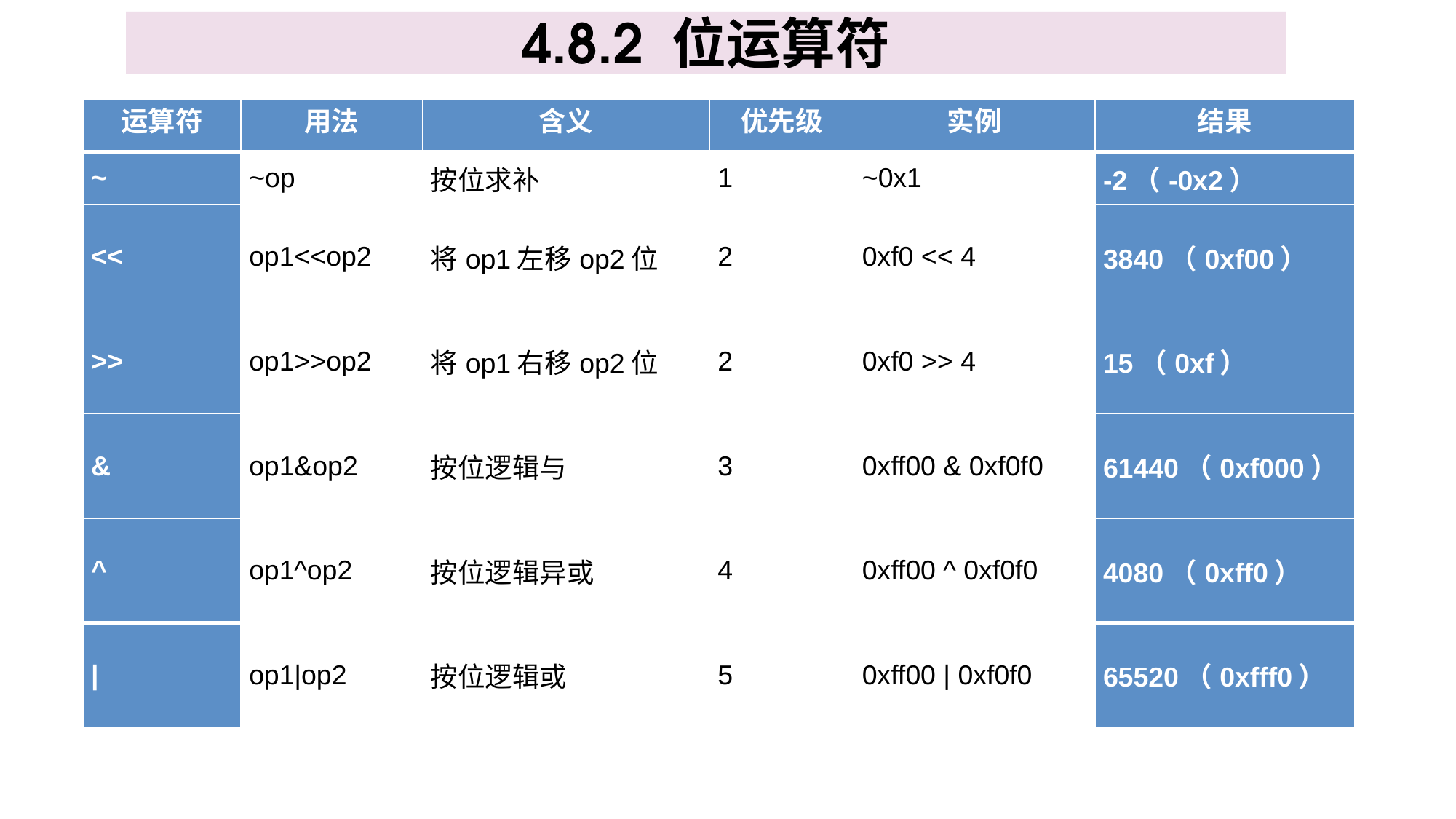

4.8.2 位运算符
| 运算符 | 用法 | 含义 | 优先级 | 实例 | 结果 |
| --- | --- | --- | --- | --- | --- |
| ~ | ~op | 按位求补 | 1 | ~0x1 | -2（-0x2） |
| << | op1<<op2 | 将op1左移op2位 | 2 | 0xf0 << 4 | 3840（0xf00） |
| >> | op1>>op2 | 将op1右移op2位 | 2 | 0xf0 >> 4 | 15（0xf） |
| & | op1&op2 | 按位逻辑与 | 3 | 0xff00 & 0xf0f0 | 61440（0xf000） |
| ^ | op1^op2 | 按位逻辑异或 | 4 | 0xff00 ^ 0xf0f0 | 4080（0xff0） |
| | | op1|op2 | 按位逻辑或 | 5 | 0xff00 | 0xf0f0 | 65520（0xfff0） |